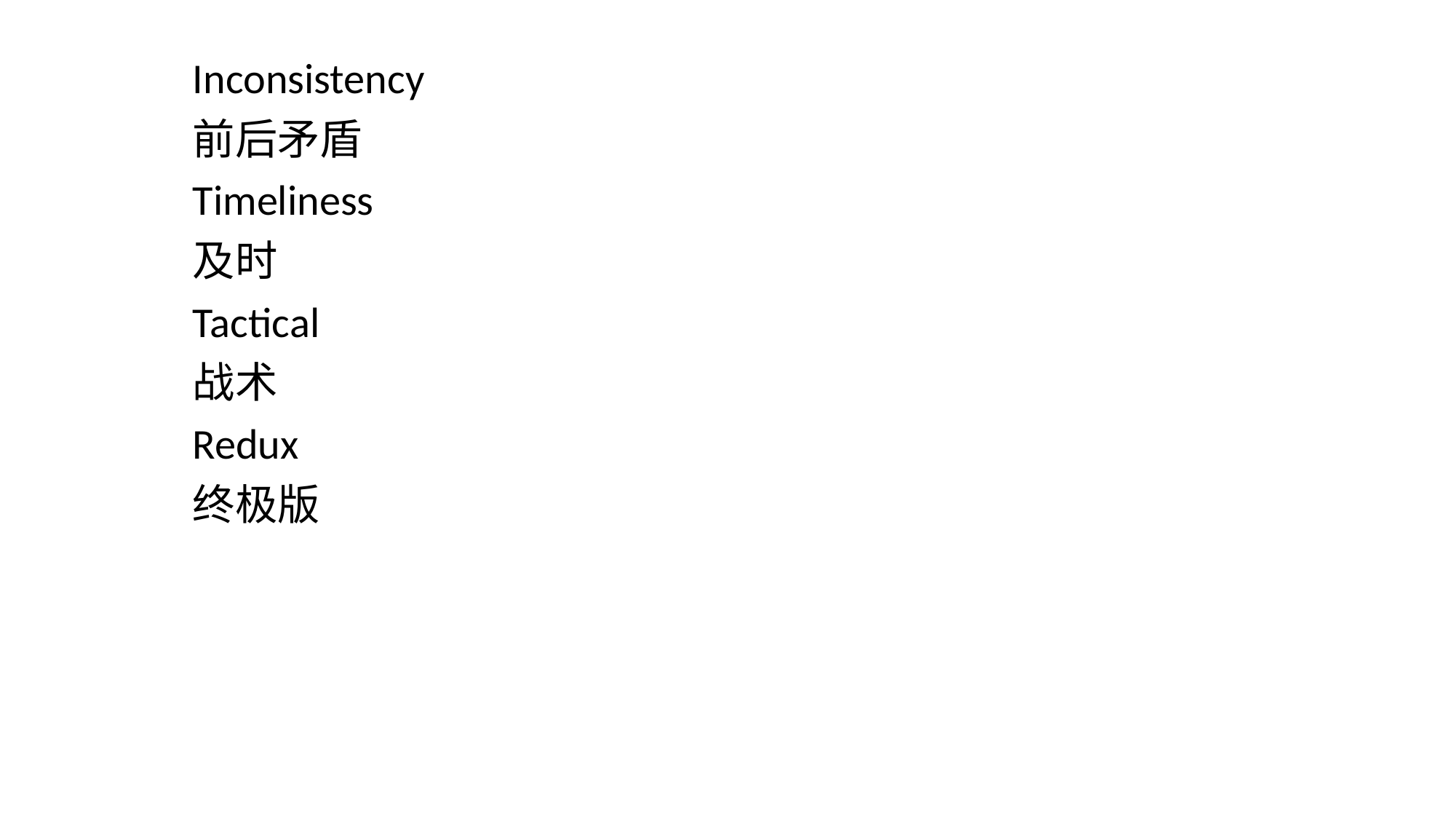

Inconsistency
前后矛盾
Timeliness
及时
Tactical
战术
Redux
终极版